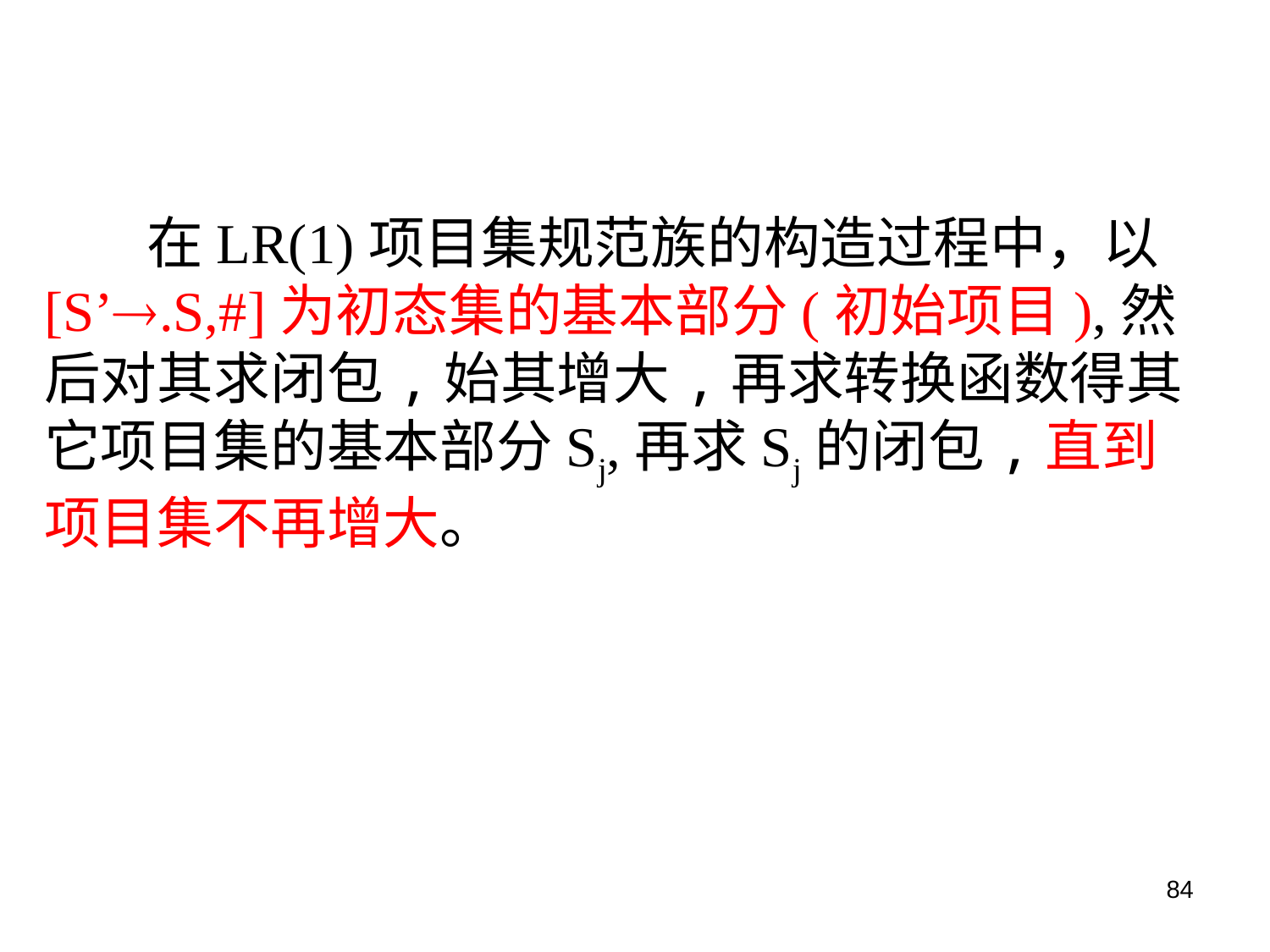

在LR(1)项目集规范族的构造过程中，以[S’→.S,#]为初态集的基本部分(初始项目),然后对其求闭包,始其增大,再求转换函数得其它项目集的基本部分Sj,再求Sj的闭包,直到项目集不再增大。

84